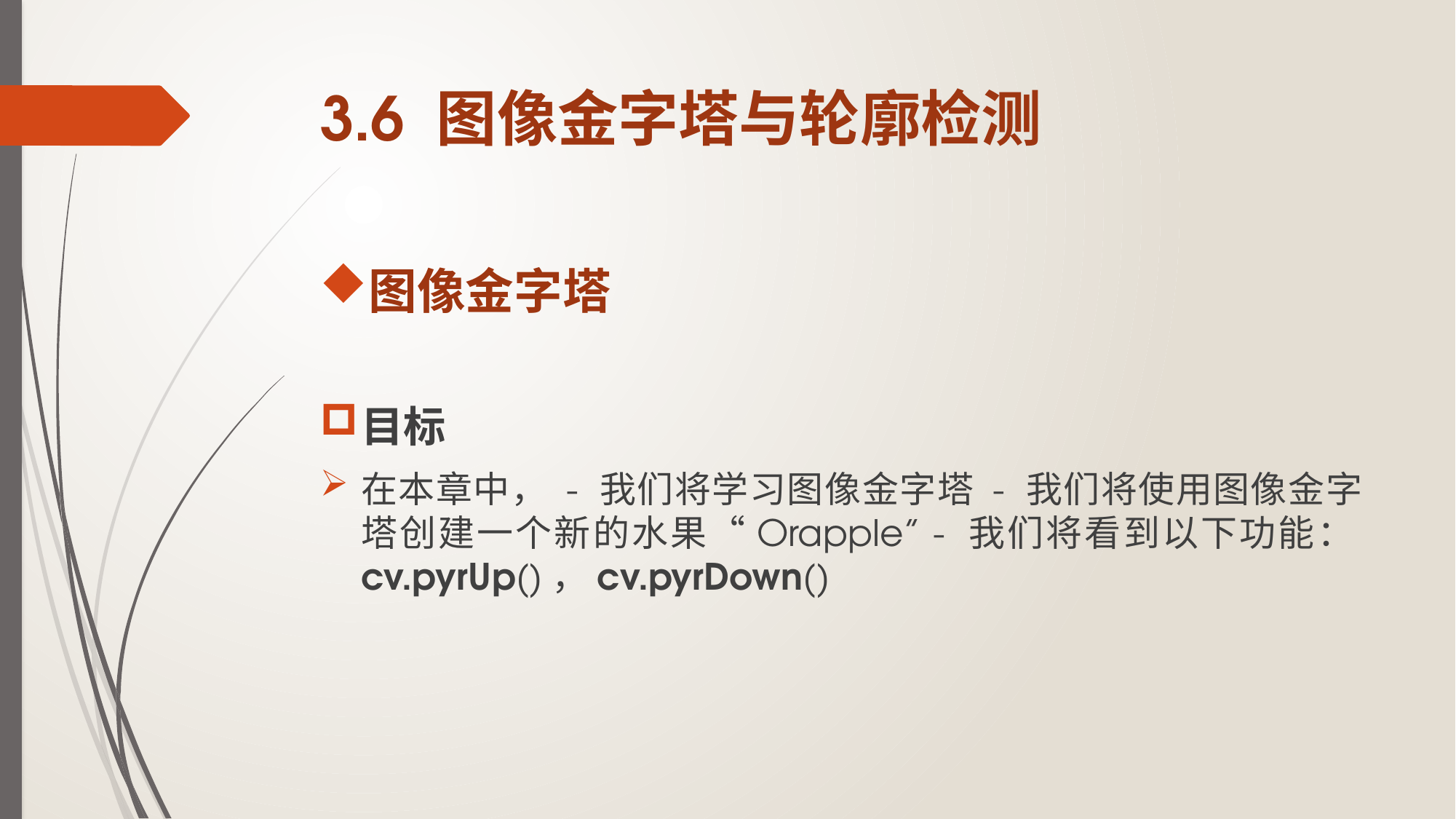

# 3.6 图像金字塔与轮廓检测
图像金字塔

目标
在本章中， - 我们将学习图像金字塔 - 我们将使用图像金字塔创建一个新的水果“Orapple” - 我们将看到以下功能：cv.pyrUp()，cv.pyrDown()